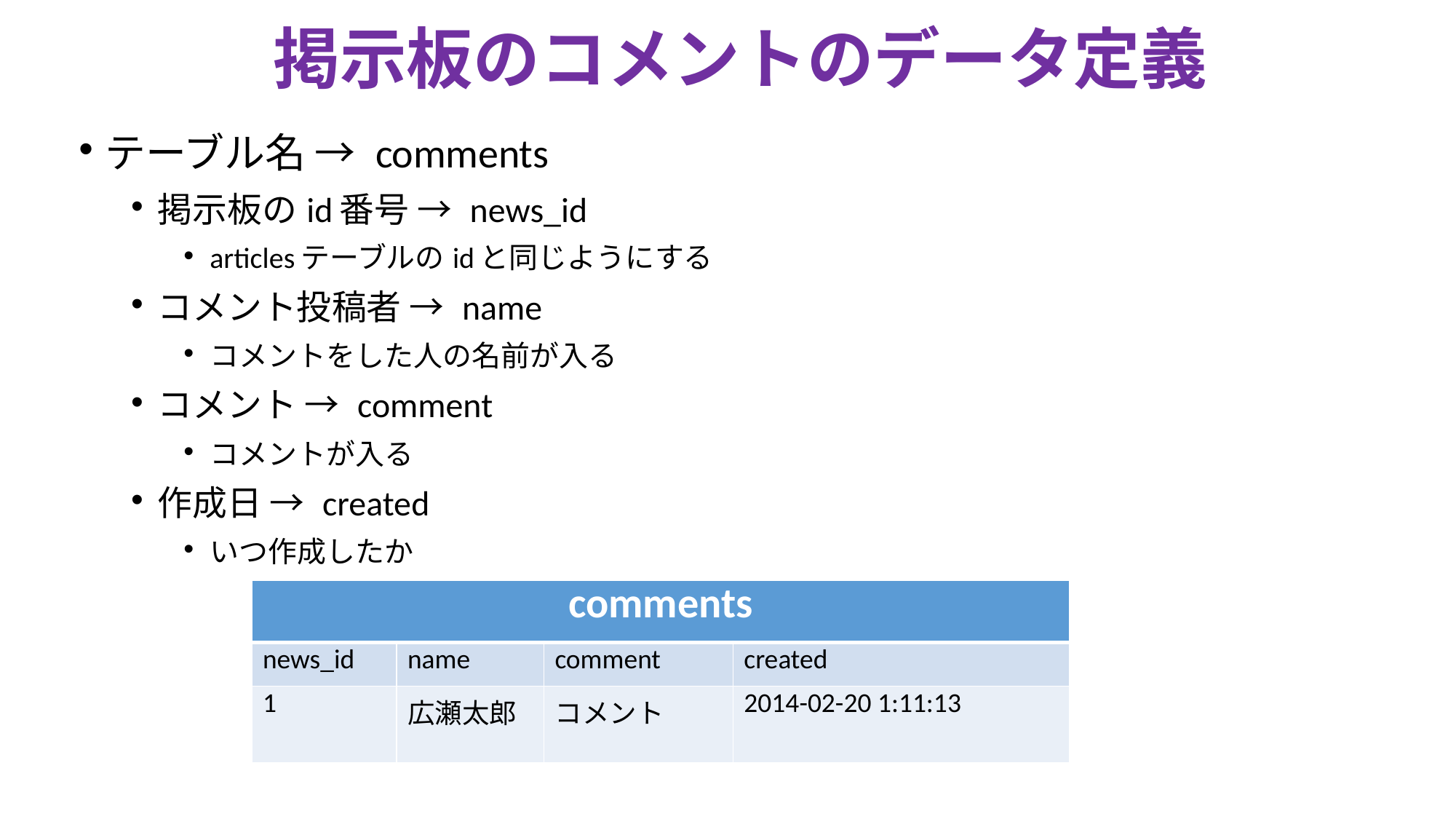

掲示板のコメントのデータ定義
テーブル名 → comments
掲示板のid番号 → news_id
articlesテーブルのidと同じようにする
コメント投稿者 → name
コメントをした人の名前が入る
コメント → comment
コメントが入る
作成日 → created
いつ作成したか
| comments |  |  |  |
| --- | --- | --- | --- |
| news\_id | name | comment | created |
| 1 | 広瀬太郎 | コメント | 2014-02-20 1:11:13 |